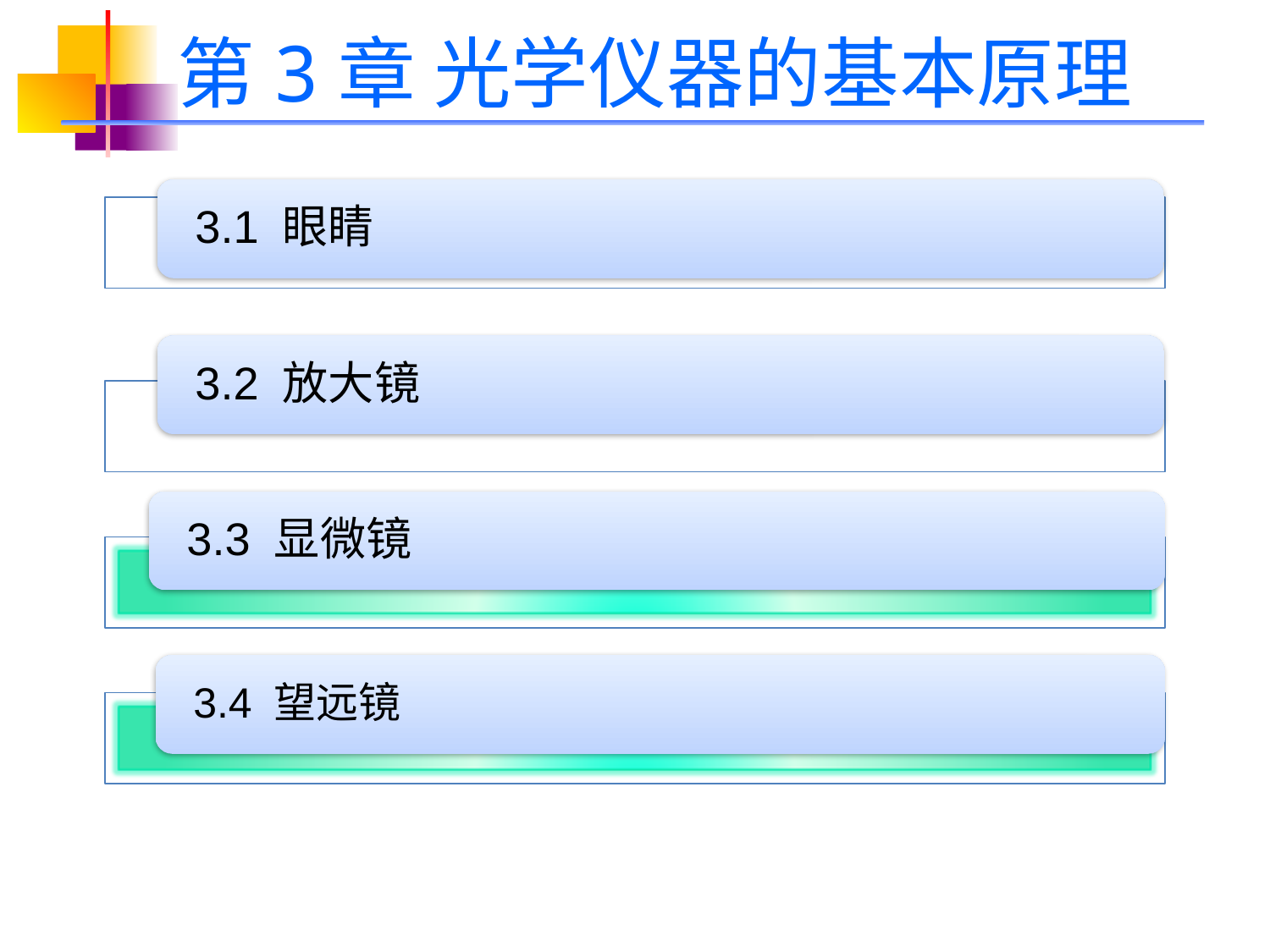

第3章 光学仪器的基本原理
3.1 眼睛
3.2 放大镜
3.3 显微镜
3.4 望远镜